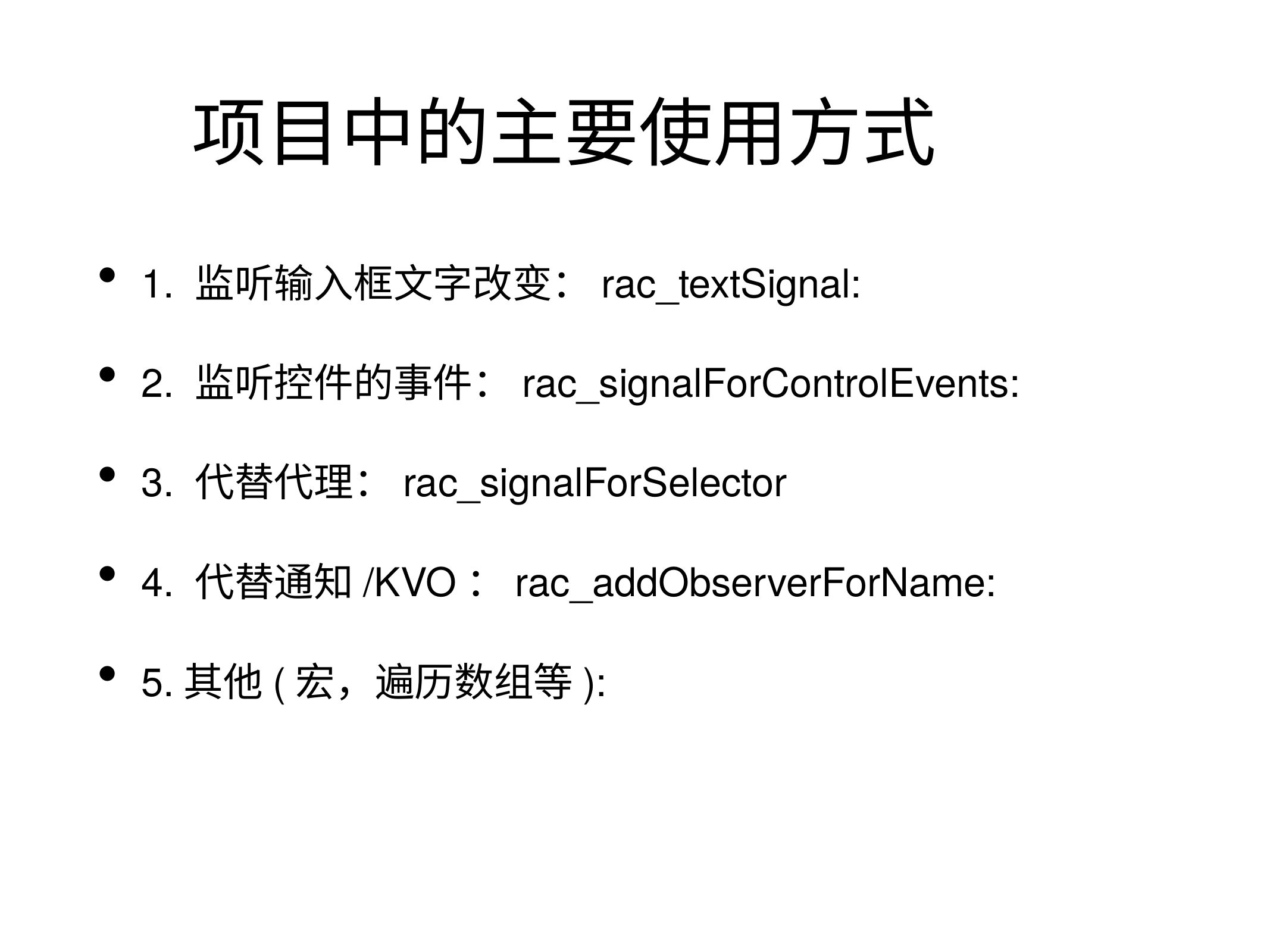

# 项目中的主要使用方式
1. 监听输入框文字改变：rac_textSignal:
2. 监听控件的事件：rac_signalForControlEvents:
3. 代替代理：rac_signalForSelector
4. 代替通知/KVO：rac_addObserverForName:
5.其他(宏，遍历数组等):